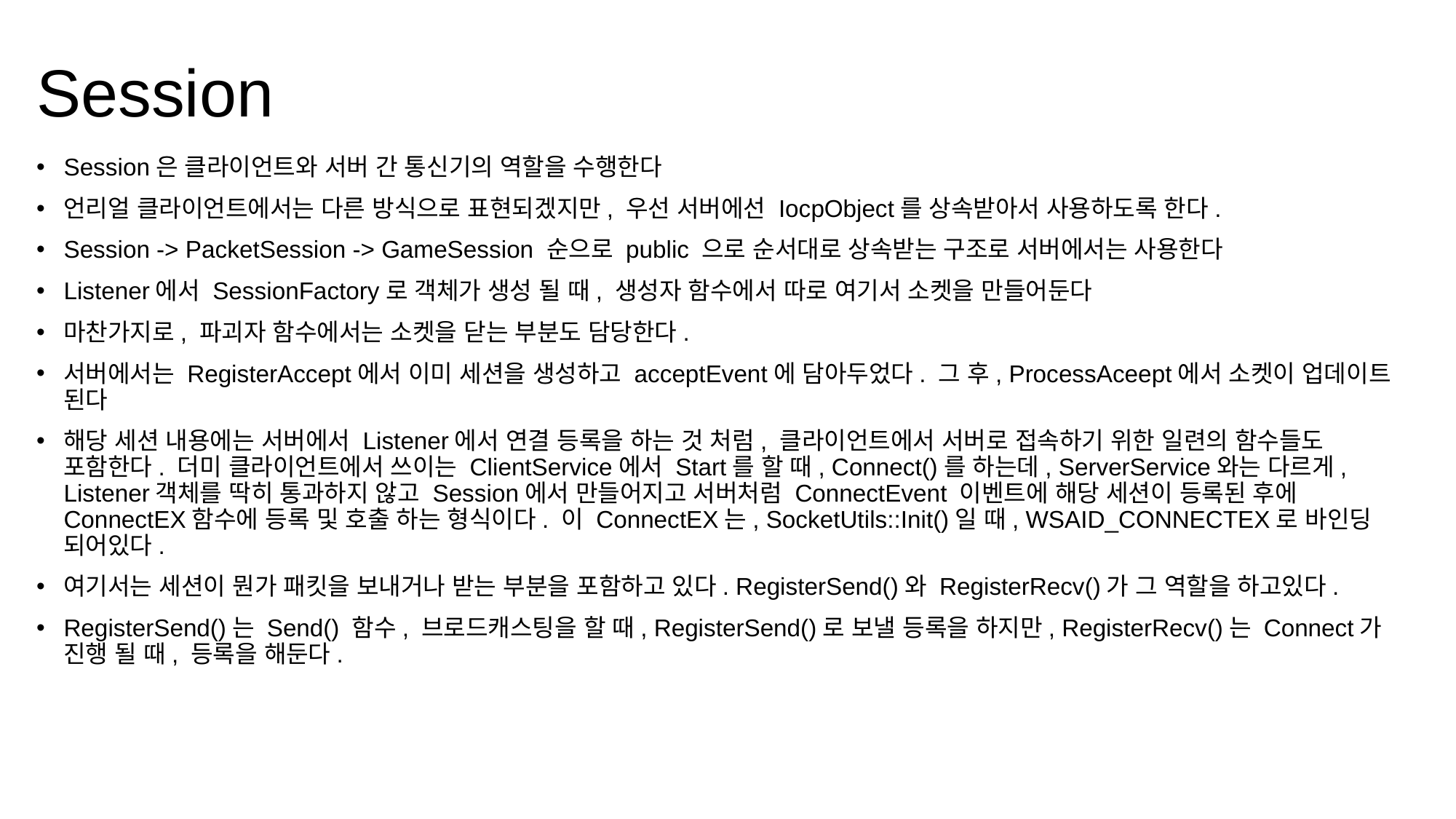

# Session
Session은 클라이언트와 서버 간 통신기의 역할을 수행한다
언리얼 클라이언트에서는 다른 방식으로 표현되겠지만, 우선 서버에선 IocpObject를 상속받아서 사용하도록 한다.
Session -> PacketSession -> GameSession 순으로 public 으로 순서대로 상속받는 구조로 서버에서는 사용한다
Listener에서 SessionFactory로 객체가 생성 될 때, 생성자 함수에서 따로 여기서 소켓을 만들어둔다
마찬가지로, 파괴자 함수에서는 소켓을 닫는 부분도 담당한다.
서버에서는 RegisterAccept에서 이미 세션을 생성하고 acceptEvent에 담아두었다. 그 후, ProcessAceept에서 소켓이 업데이트 된다
해당 세션 내용에는 서버에서 Listener에서 연결 등록을 하는 것 처럼, 클라이언트에서 서버로 접속하기 위한 일련의 함수들도 포함한다. 더미 클라이언트에서 쓰이는 ClientService에서 Start를 할 때, Connect()를 하는데, ServerService와는 다르게, Listener객체를 딱히 통과하지 않고 Session에서 만들어지고 서버처럼 ConnectEvent 이벤트에 해당 세션이 등록된 후에 ConnectEX함수에 등록 및 호출 하는 형식이다. 이 ConnectEX는, SocketUtils::Init()일 때, WSAID_CONNECTEX로 바인딩 되어있다.
여기서는 세션이 뭔가 패킷을 보내거나 받는 부분을 포함하고 있다. RegisterSend()와 RegisterRecv()가 그 역할을 하고있다.
RegisterSend()는 Send() 함수, 브로드캐스팅을 할 때, RegisterSend()로 보낼 등록을 하지만, RegisterRecv()는 Connect가 진행 될 때, 등록을 해둔다.